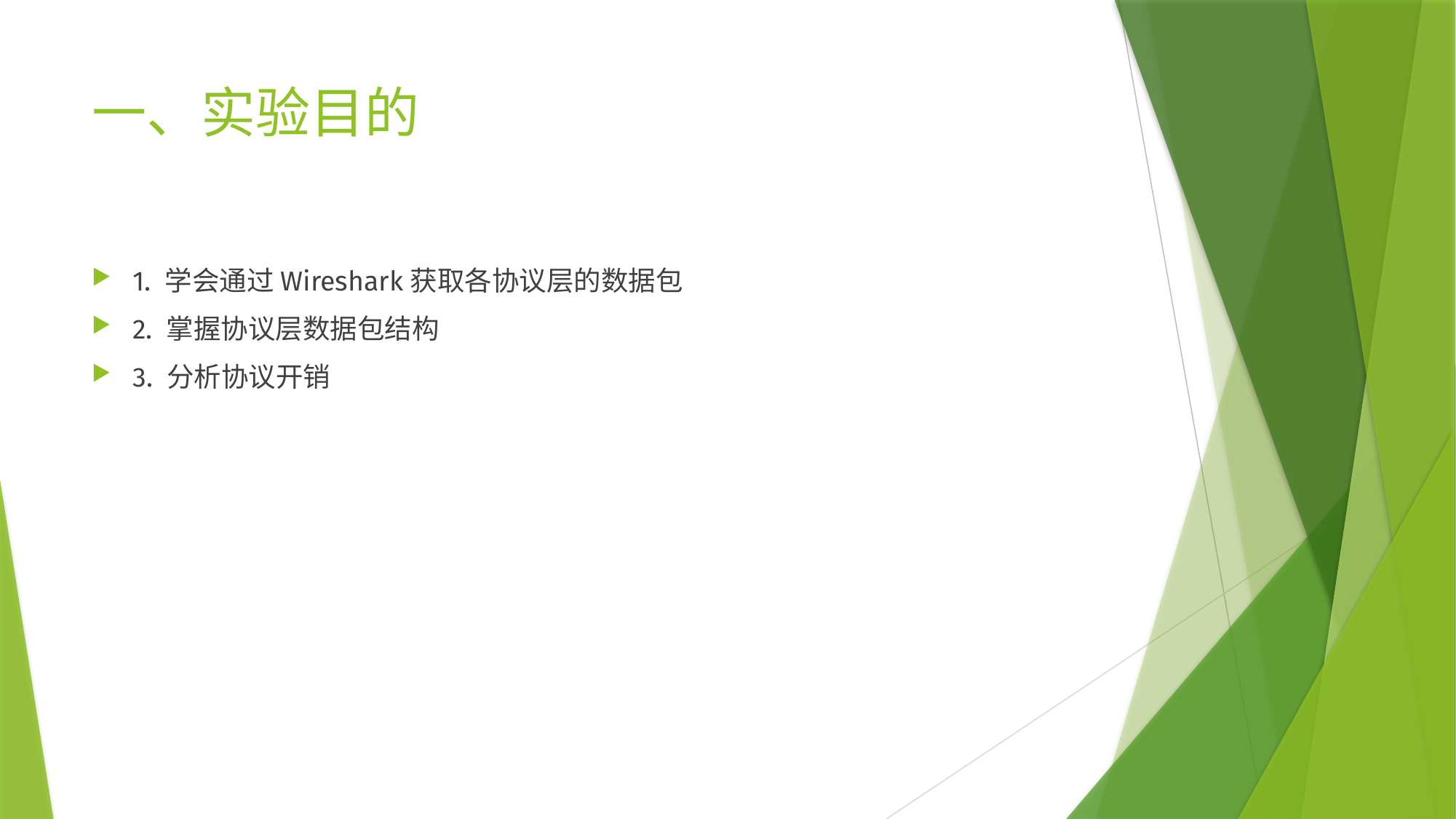

# 一、实验目的
1. 学会通过Wireshark获取各协议层的数据包
2. 掌握协议层数据包结构
3. 分析协议开销